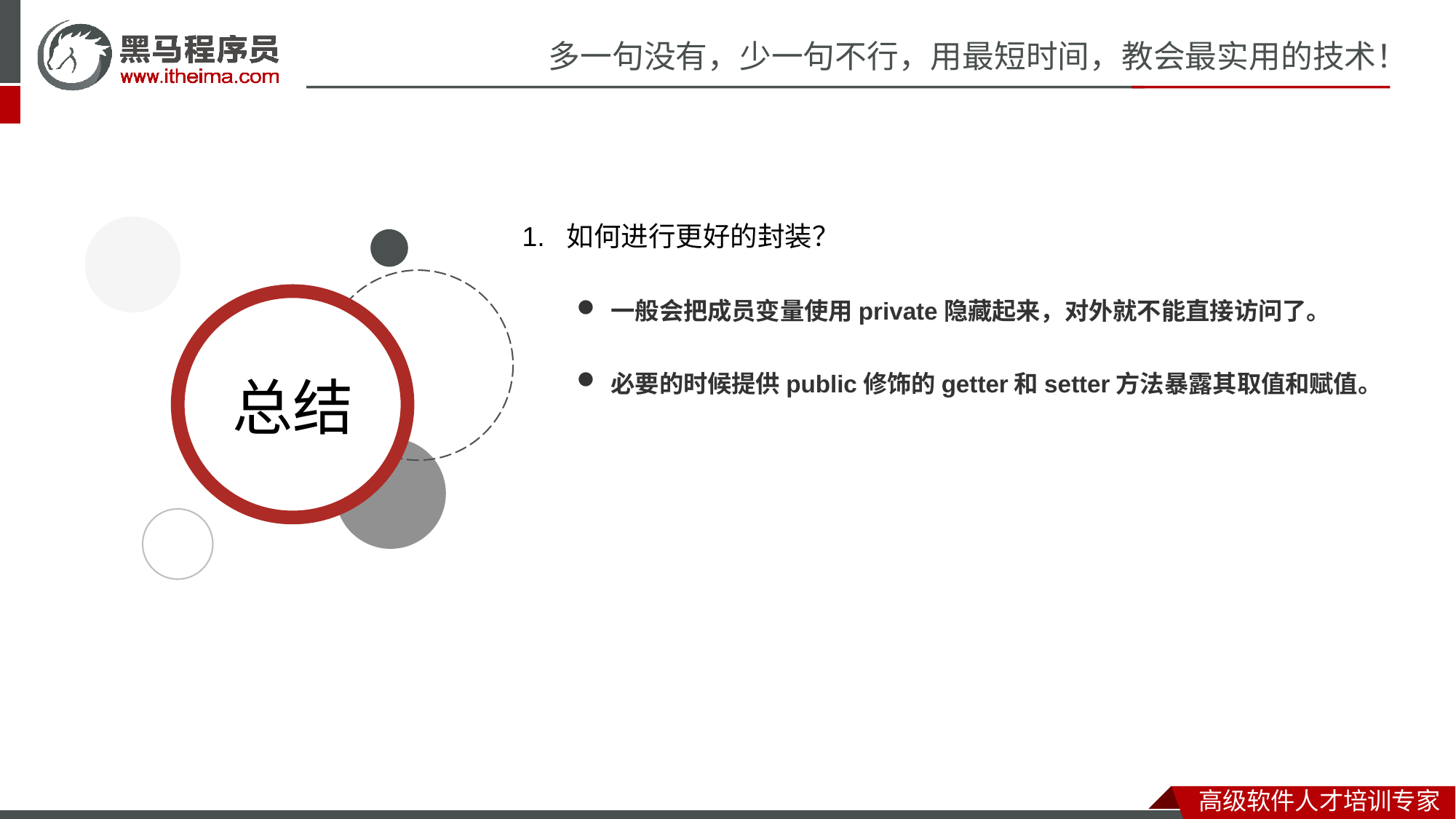

1.  如何进行更好的封装？
一般会把成员变量使用private隐藏起来，对外就不能直接访问了。
必要的时候提供public修饰的getter和setter方法暴露其取值和赋值。